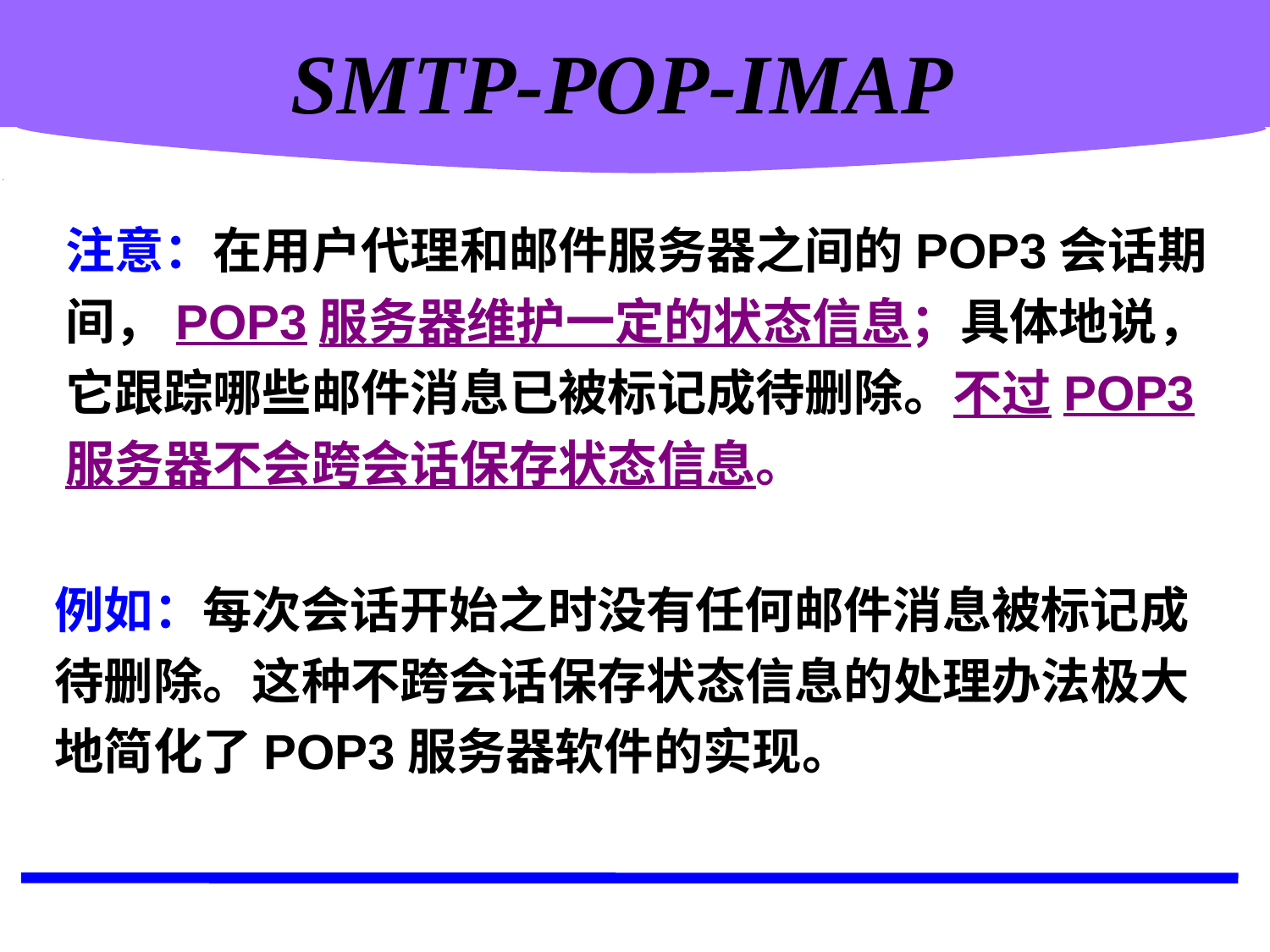

计算机网络概述
SMTP-POP-IMAP

注意：在用户代理和邮件服务器之间的POP3会话期间，POP3服务器维护一定的状态信息；具体地说，它跟踪哪些邮件消息已被标记成待删除。不过POP3服务器不会跨会话保存状态信息。
例如：每次会话开始之时没有任何邮件消息被标记成待删除。这种不跨会话保存状态信息的处理办法极大地简化了POP3服务器软件的实现。